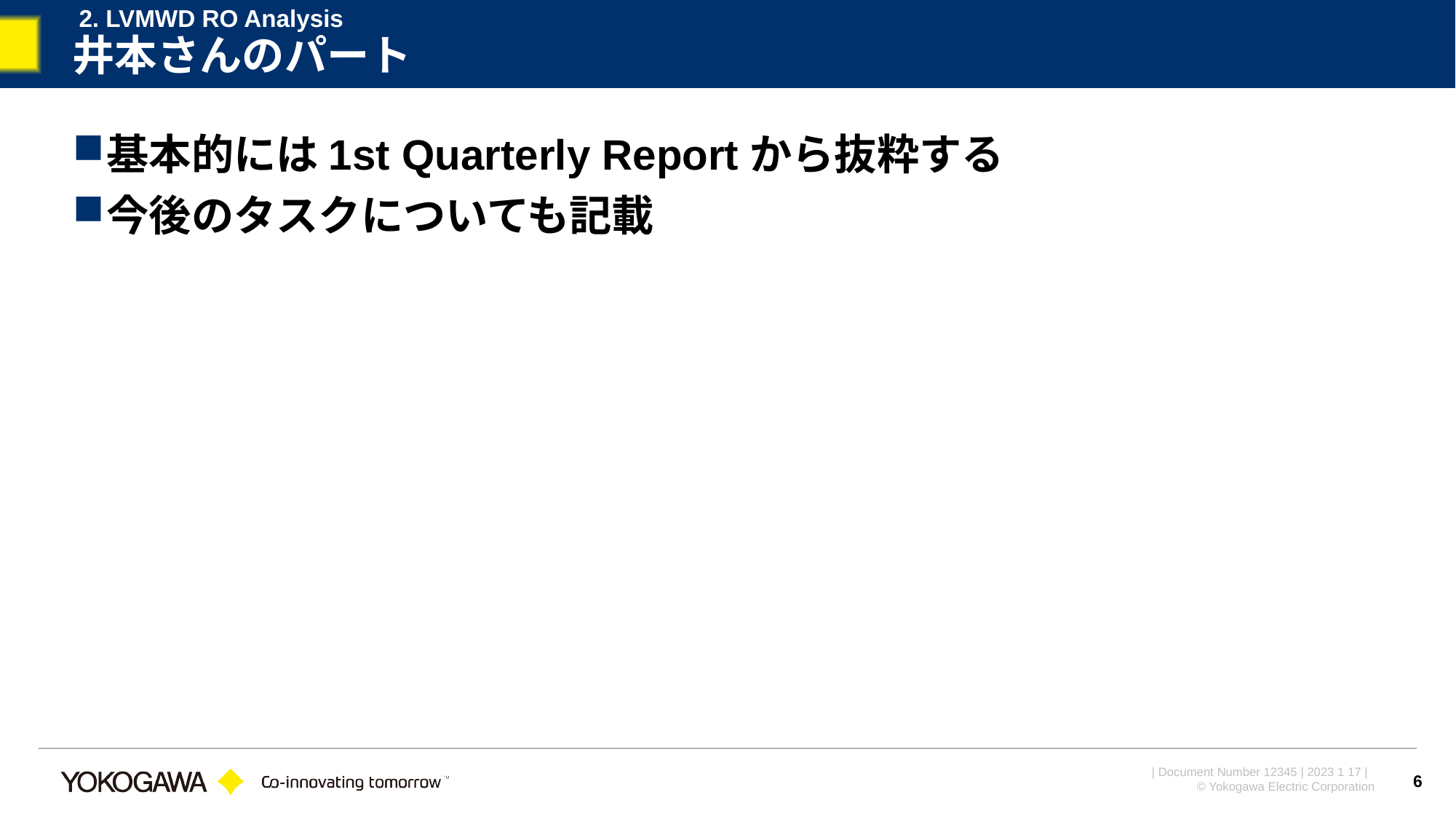

2. LVMWD RO Analysis
# 井本さんのパート
基本的には1st Quarterly Reportから抜粋する
今後のタスクについても記載
6